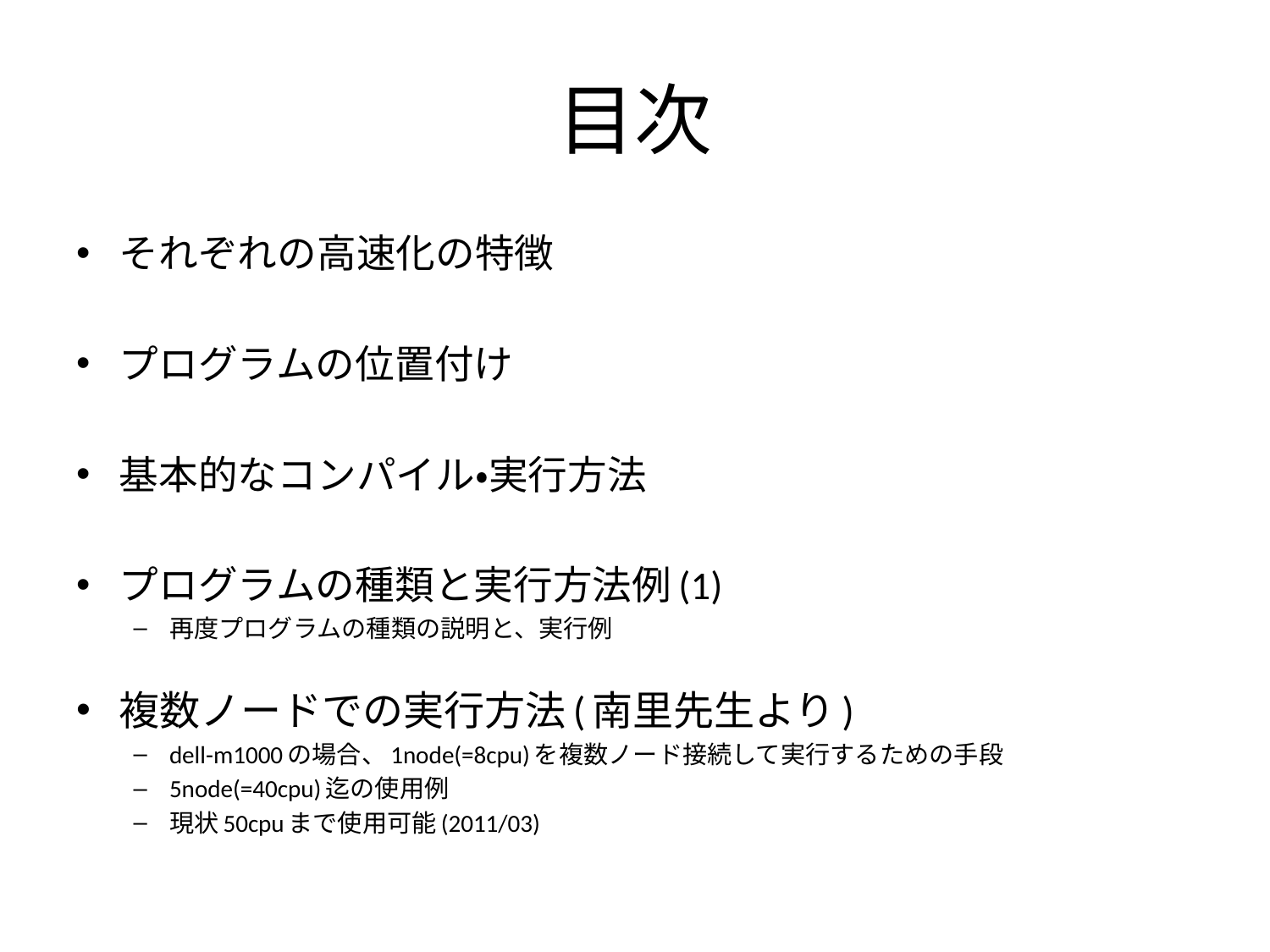

# 目次
それぞれの高速化の特徴

プログラムの位置付け

基本的なコンパイル・実行方法

プログラムの種類と実行方法例(1)
再度プログラムの種類の説明と、実行例

複数ノードでの実行方法(南里先生より)
dell-m1000の場合、1node(=8cpu)を複数ノード接続して実行するための手段
5node(=40cpu)迄の使用例
現状50cpuまで使用可能(2011/03)